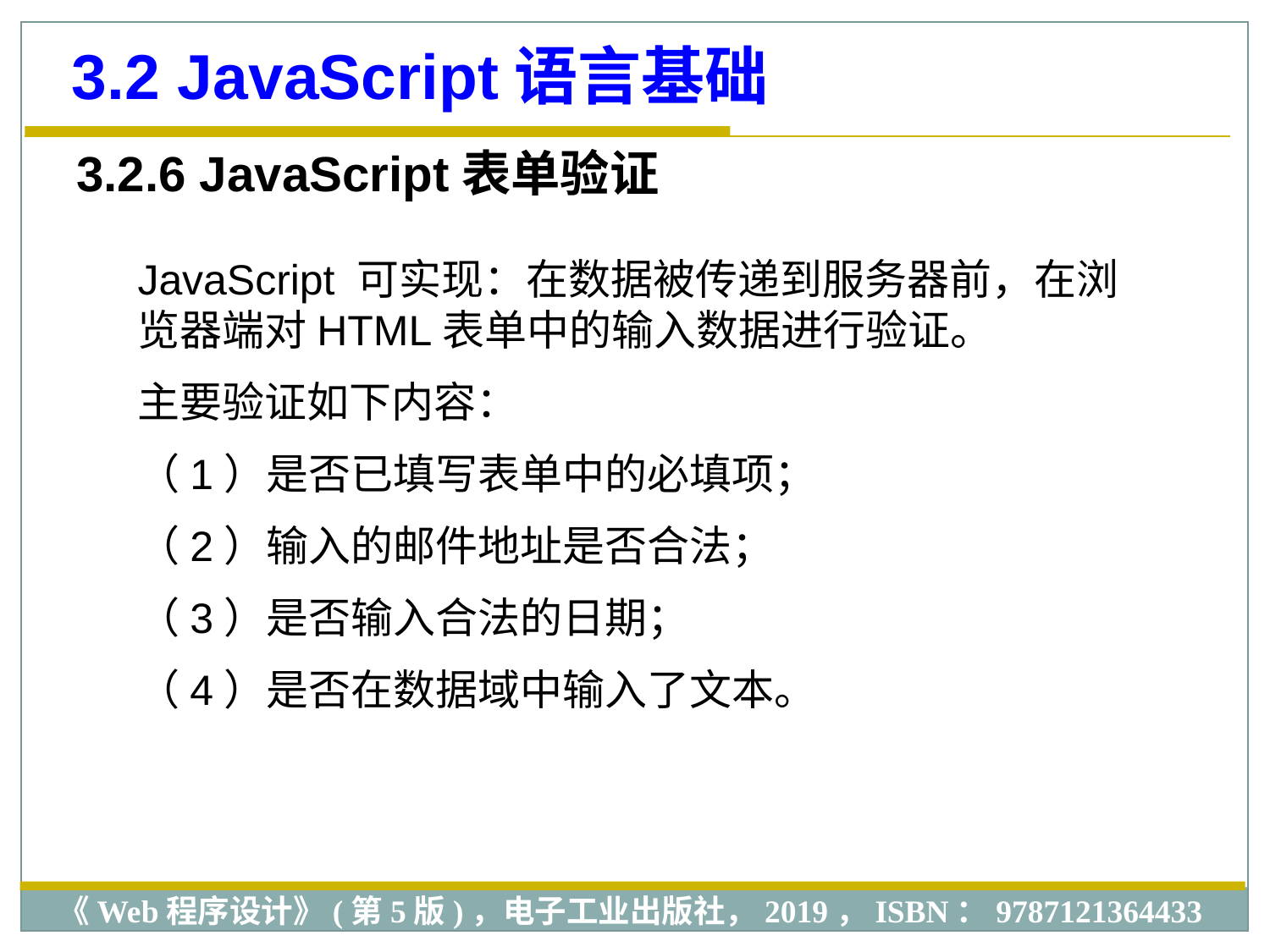

3.2 JavaScript语言基础
3.2.6 JavaScript表单验证
JavaScript 可实现：在数据被传递到服务器前，在浏览器端对HTML表单中的输入数据进行验证。
主要验证如下内容：
（1）是否已填写表单中的必填项；
（2）输入的邮件地址是否合法；
（3）是否输入合法的日期；
（4）是否在数据域中输入了文本。